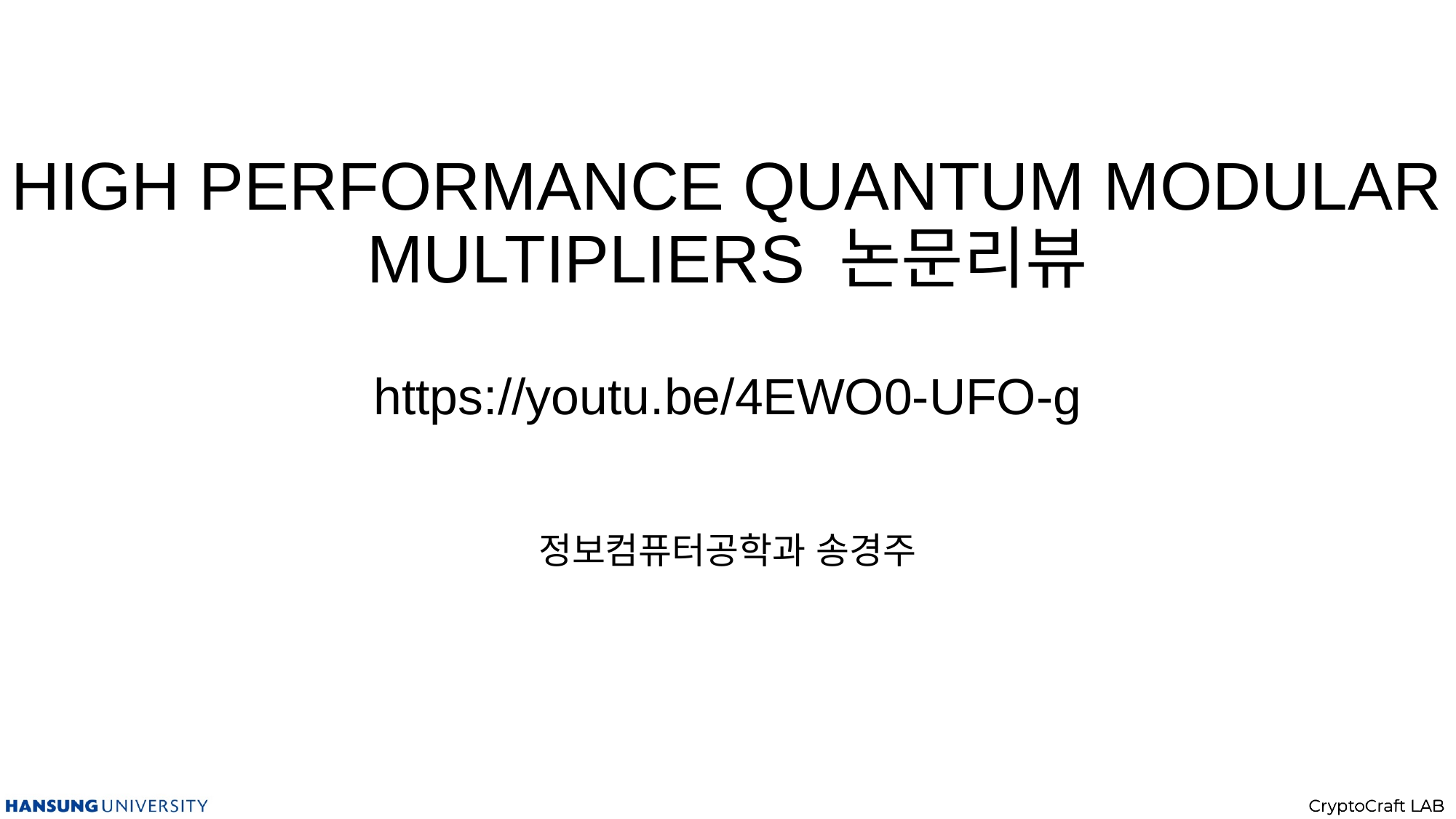

# HIGH PERFORMANCE QUANTUM MODULAR MULTIPLIERS 논문리뷰 https://youtu.be/4EWO0-UFO-g
정보컴퓨터공학과 송경주